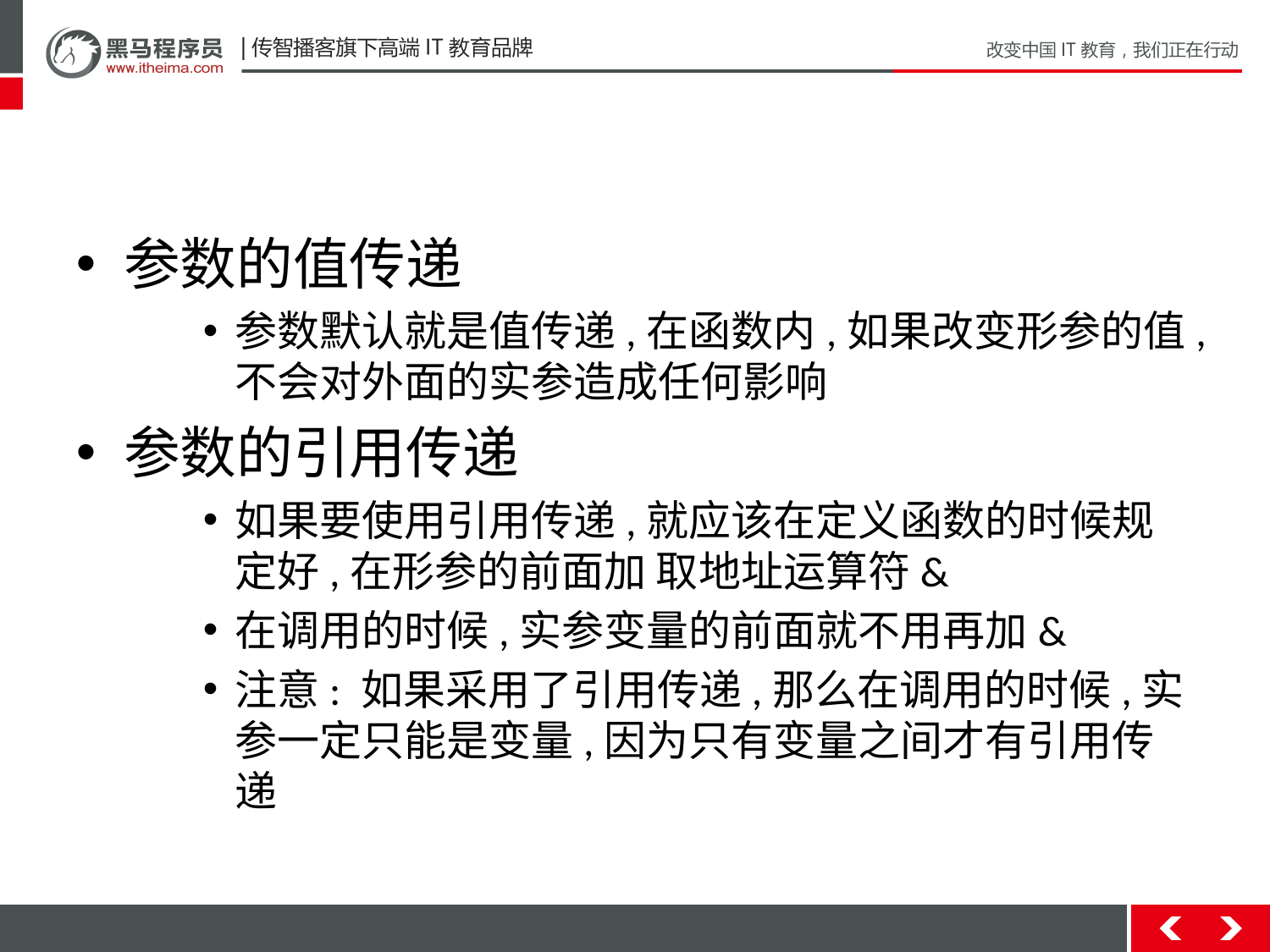

#
参数的值传递
参数默认就是值传递,在函数内,如果改变形参的值,不会对外面的实参造成任何影响
参数的引用传递
如果要使用引用传递,就应该在定义函数的时候规定好,在形参的前面加 取地址运算符&
在调用的时候,实参变量的前面就不用再加&
注意: 如果采用了引用传递,那么在调用的时候,实参一定只能是变量,因为只有变量之间才有引用传递